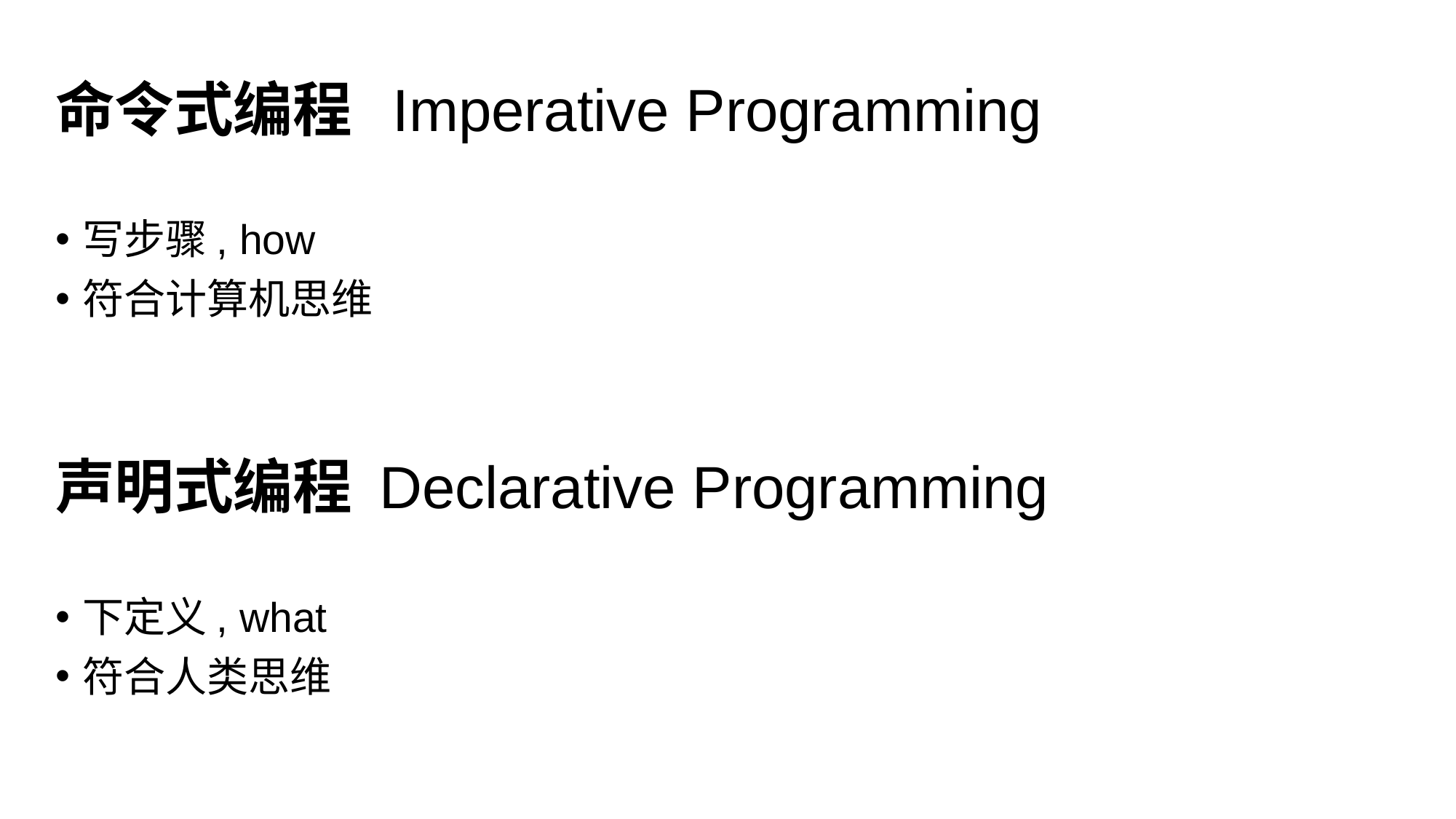

命令式编程  Imperative Programming

写步骤, how
符合计算机思维

声明式编程 Declarative Programming

下定义, what
符合人类思维